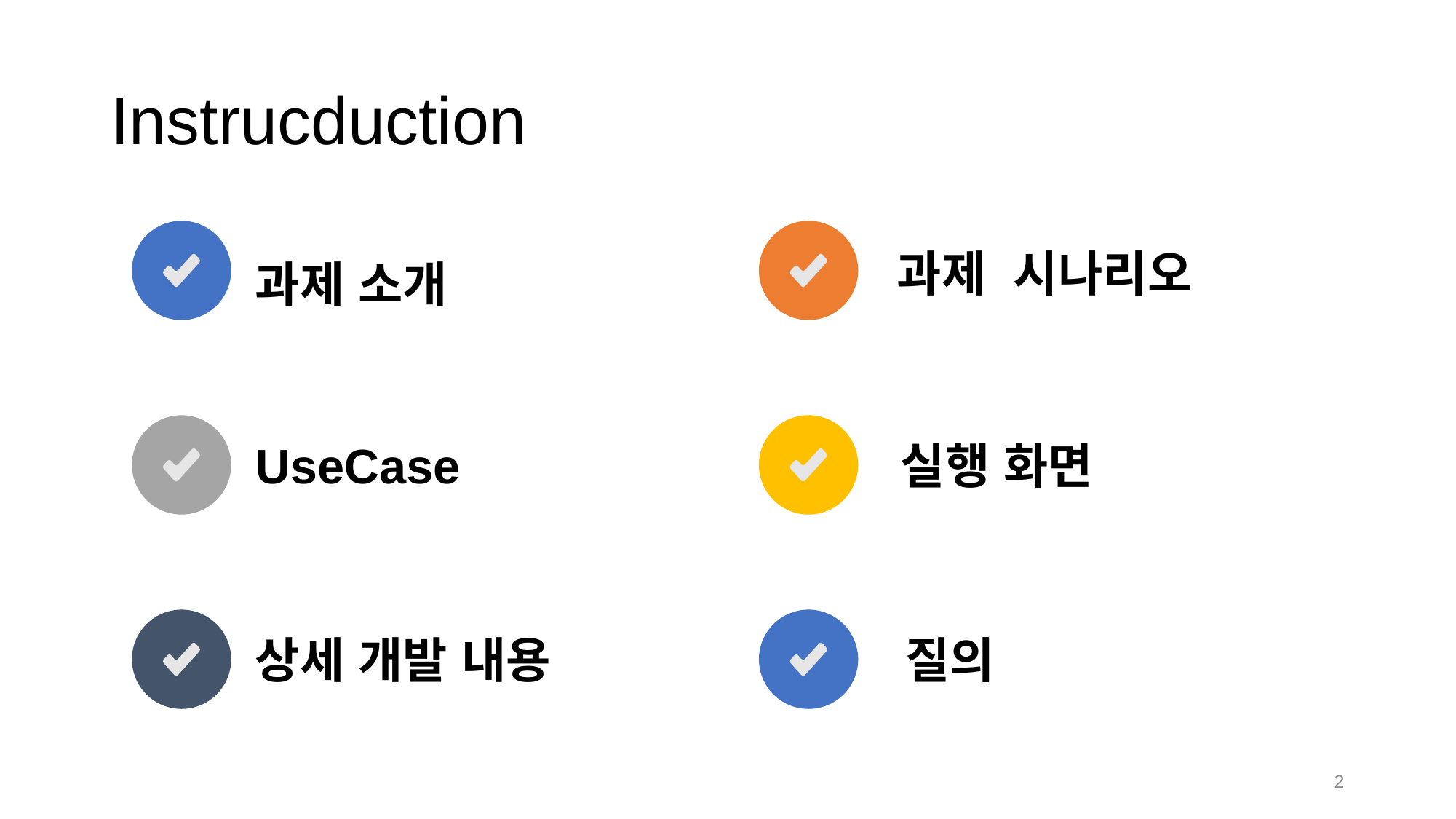

# Instrucduction

과제  시나리오
과제 소개

UseCase
실행 화면

질의
상세 개발 내용
2